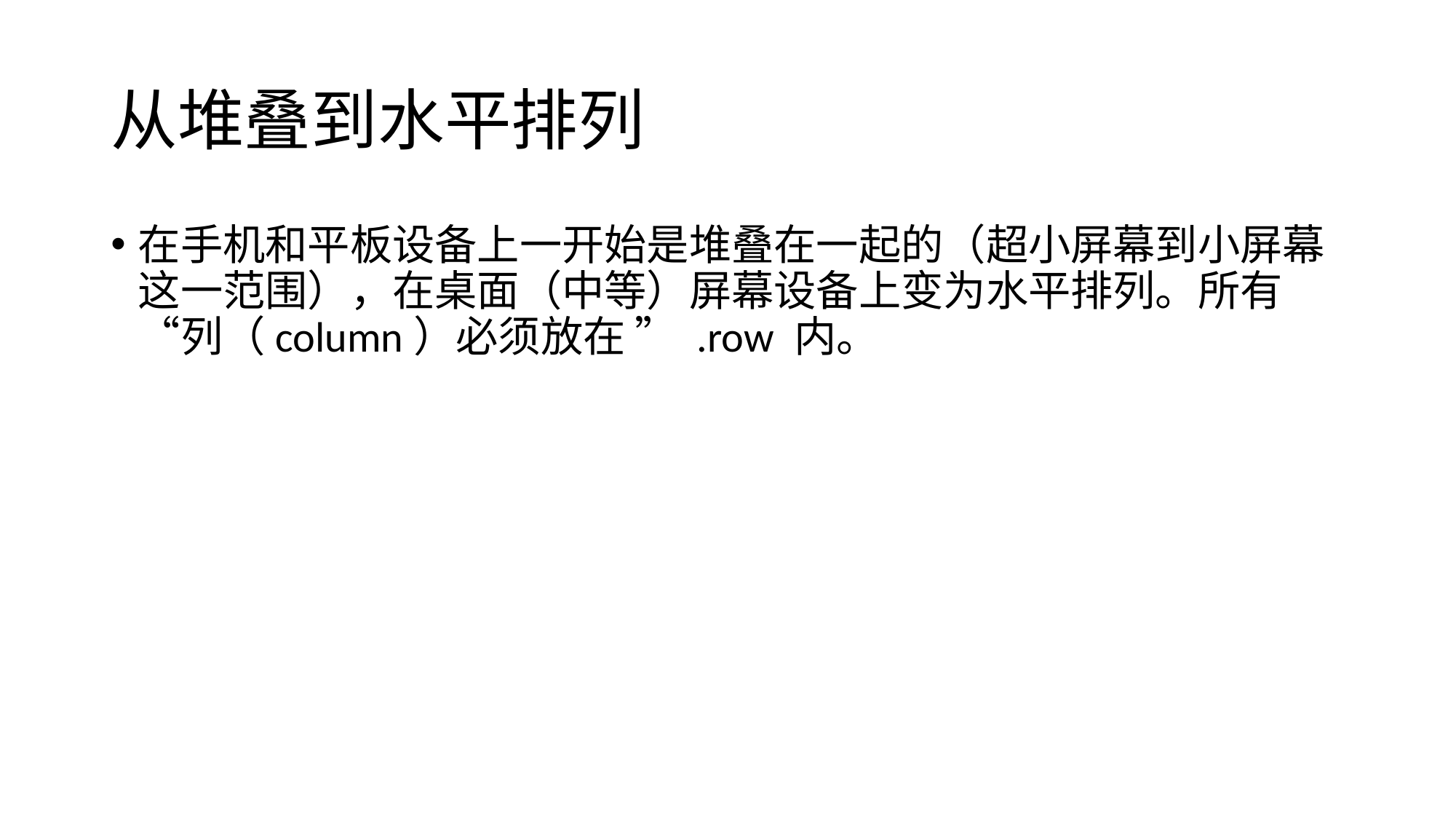

# 从堆叠到水平排列
在手机和平板设备上一开始是堆叠在一起的（超小屏幕到小屏幕这一范围），在桌面（中等）屏幕设备上变为水平排列。所有“列（column）必须放在 ” .row 内。